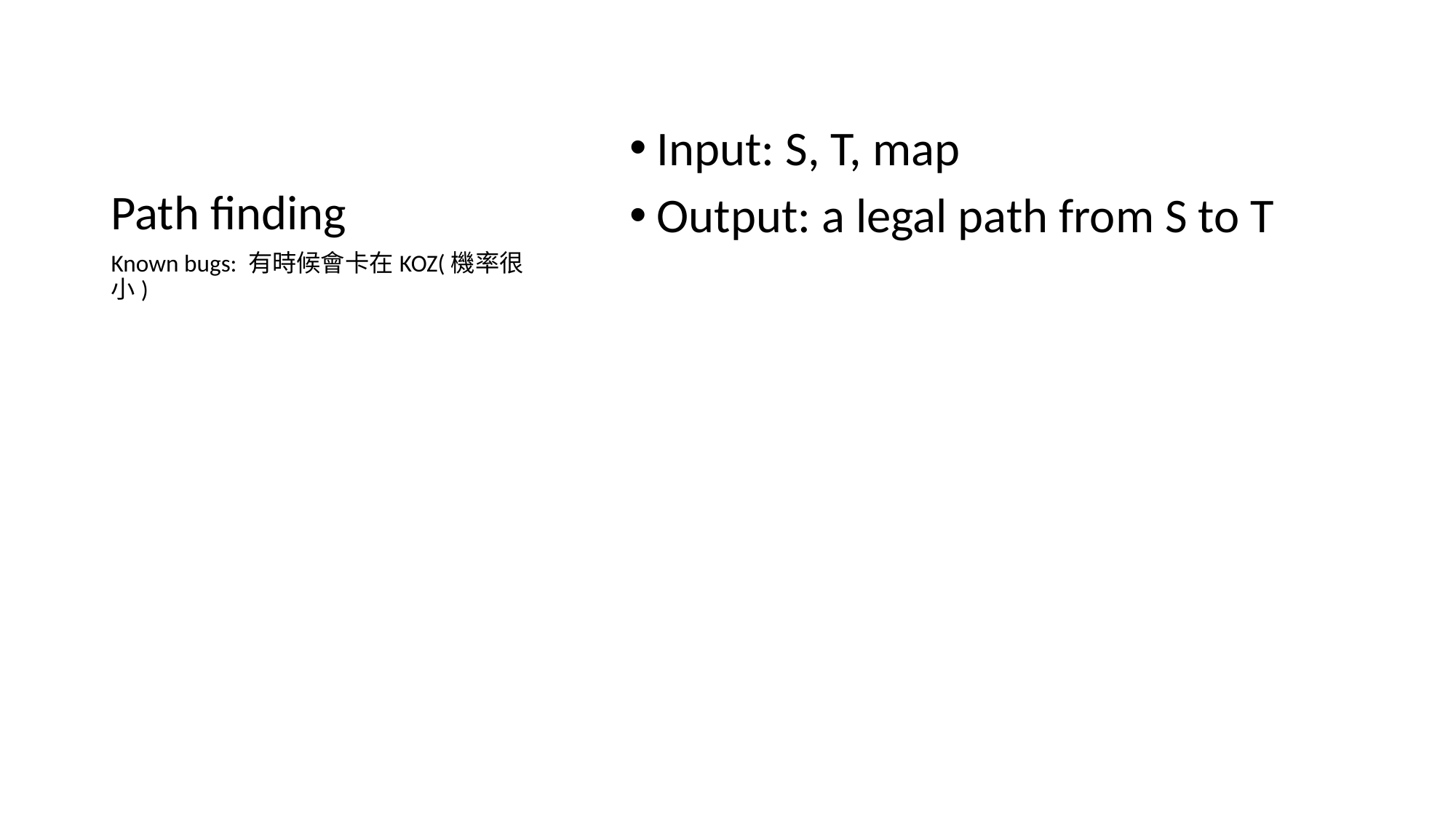

# Path finding
Input: S, T, map
Output: a legal path from S to T

Known bugs: 有時候會卡在KOZ(機率很小)